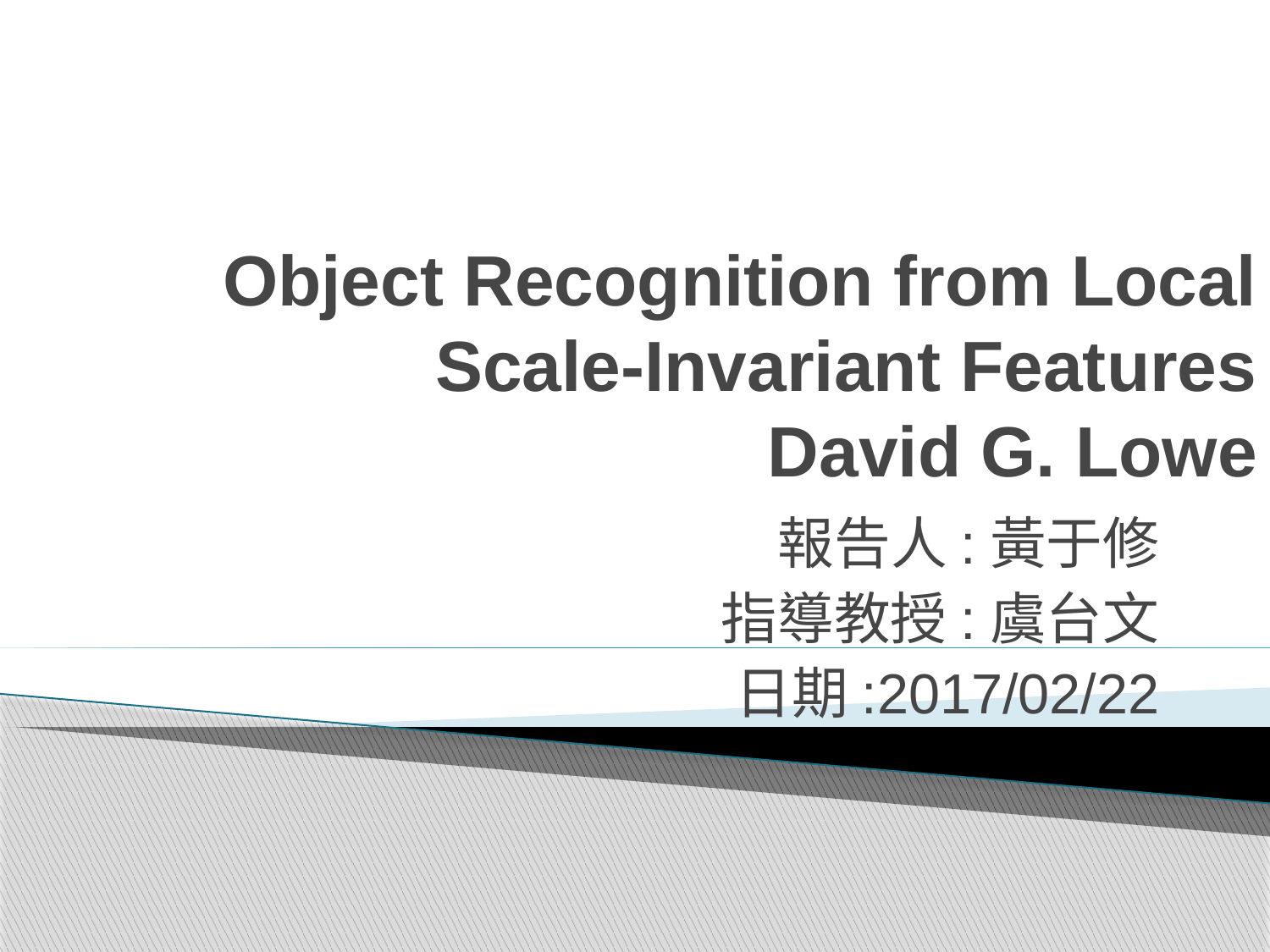

# Object Recognition from Local Scale-Invariant Features David G. Lowe
報告人:黃于修
指導教授:虞台文
日期:2017/02/22